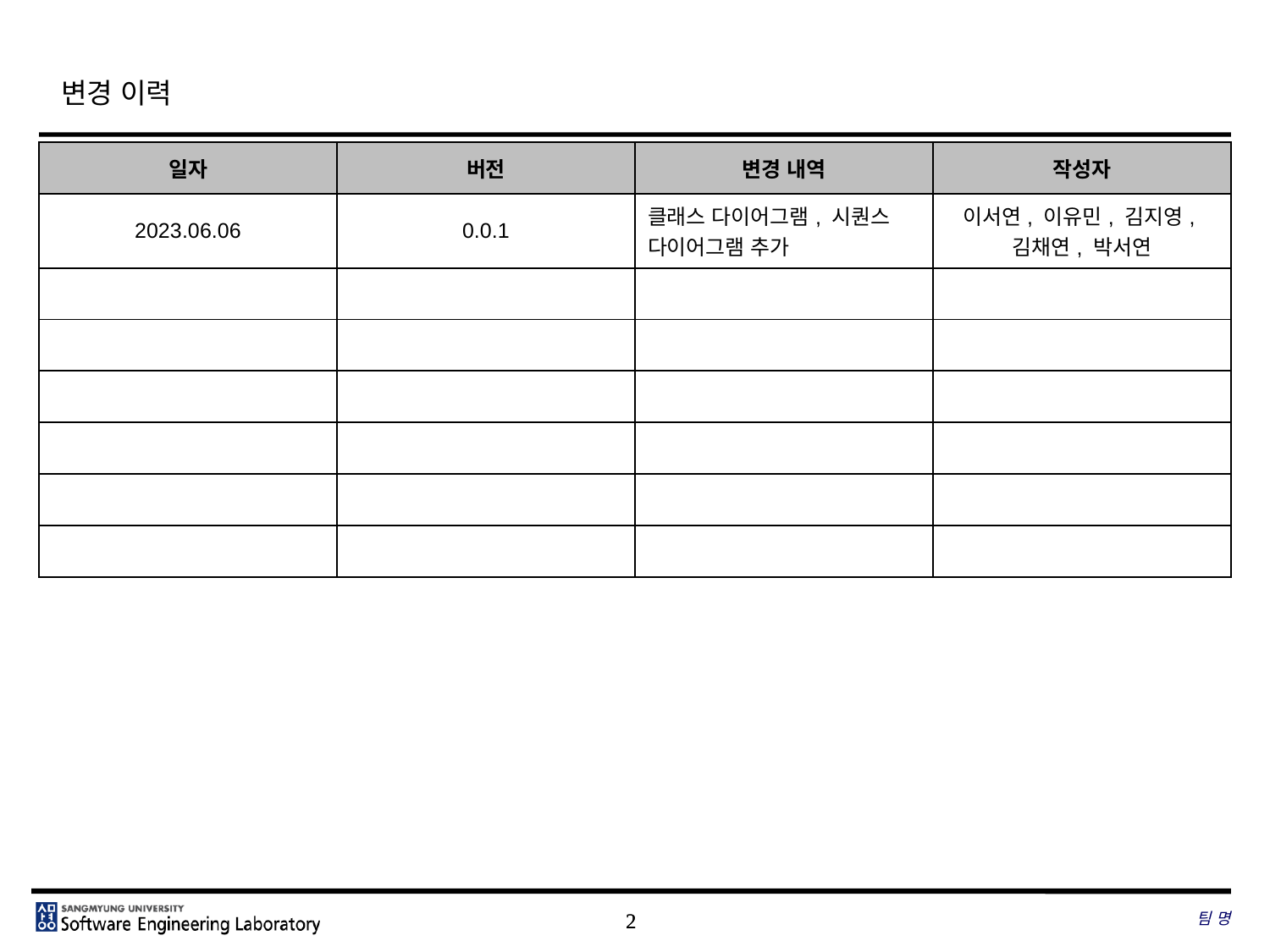

# 변경 이력
| 일자 | 버전 | 변경 내역 | 작성자 |
| --- | --- | --- | --- |
| 2023.06.06 | 0.0.1 | 클래스 다이어그램, 시퀀스 다이어그램 추가 | 이서연, 이유민, 김지영, 김채연, 박서연 |
|  |  |  |  |
|  |  |  |  |
|  |  |  |  |
|  |  |  |  |
|  |  |  |  |
|  |  |  |  |
팀 명